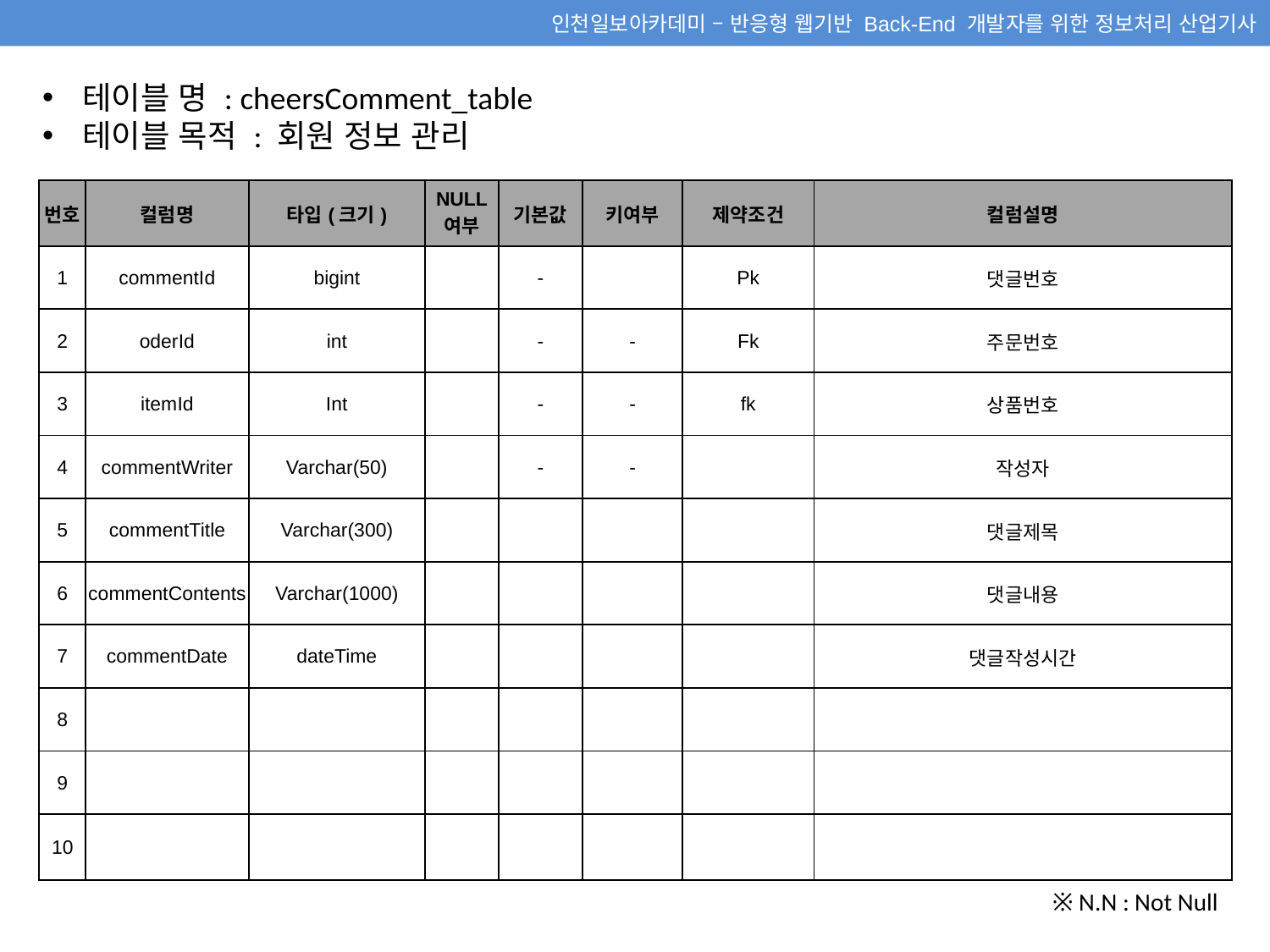

테이블 명 : cheersComment_table
테이블 목적 : 회원 정보 관리
| 번호 | 컬럼명 | 타입(크기) | NULL 여부 | 기본값 | 키여부 | 제약조건 | 컬럼설명 |
| --- | --- | --- | --- | --- | --- | --- | --- |
| 1 | commentId | bigint |  | - |  | Pk | 댓글번호 |
| 2 | oderId | int |  | - | - | Fk | 주문번호 |
| 3 | itemId | Int |  | - | - | fk | 상품번호 |
| 4 | commentWriter | Varchar(50) |  | - | - |  | 작성자 |
| 5 | commentTitle | Varchar(300) |  |  |  |  | 댓글제목 |
| 6 | commentContents | Varchar(1000) |  |  |  |  | 댓글내용 |
| 7 | commentDate | dateTime |  |  |  |  | 댓글작성시간 |
| 8 |  |  |  |  |  |  |  |
| 9 |  |  |  |  |  |  |  |
| 10 |  |  |  |  |  |  |  |
※ N.N : Not Null